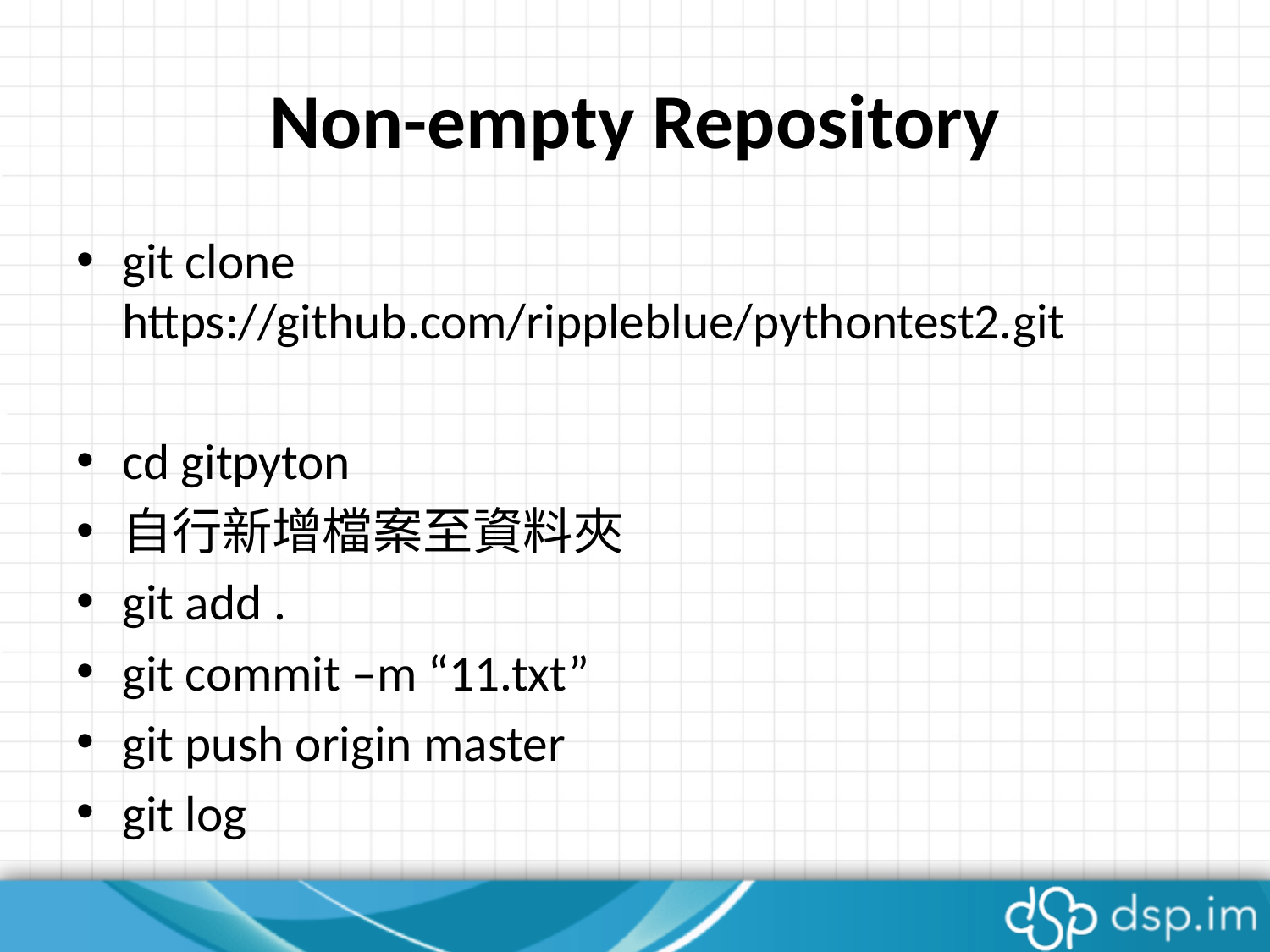

# Non-empty Repository
git clone https://github.com/rippleblue/pythontest2.git

cd gitpyton
自行新增檔案至資料夾
git add .
git commit –m “11.txt”
git push origin master
git log